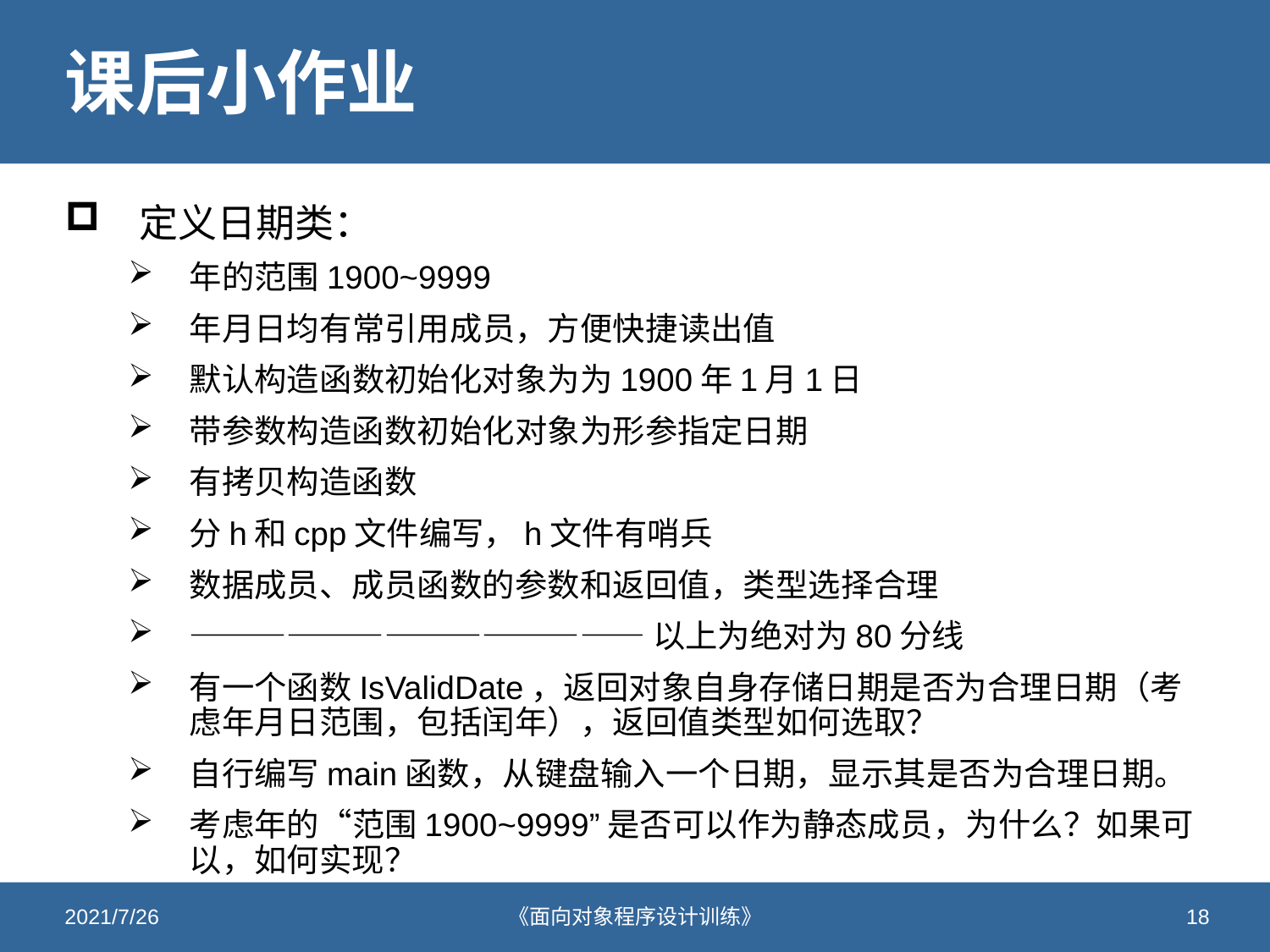

# 课后小作业
定义日期类：
年的范围1900~9999
年月日均有常引用成员，方便快捷读出值
默认构造函数初始化对象为为1900年1月1日
带参数构造函数初始化对象为形参指定日期
有拷贝构造函数
分h和cpp文件编写，h文件有哨兵
数据成员、成员函数的参数和返回值，类型选择合理
——————————————以上为绝对为80分线
有一个函数IsValidDate，返回对象自身存储日期是否为合理日期（考虑年月日范围，包括闰年），返回值类型如何选取？
自行编写main函数，从键盘输入一个日期，显示其是否为合理日期。
考虑年的“范围1900~9999”是否可以作为静态成员，为什么？如果可以，如何实现？

2021/7/26
《面向对象程序设计训练》
18